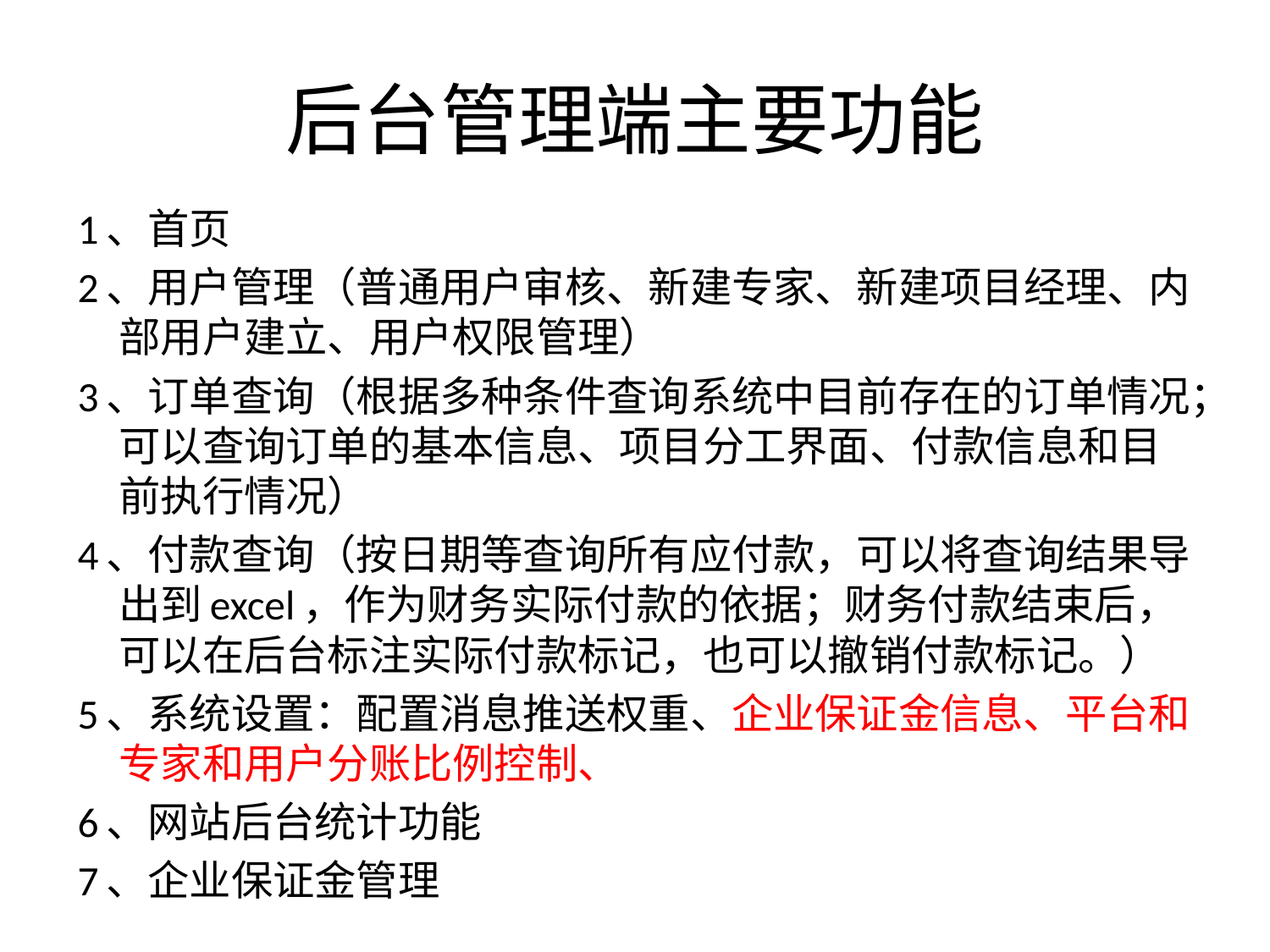

# 后台管理端主要功能
1、首页
2、用户管理（普通用户审核、新建专家、新建项目经理、内部用户建立、用户权限管理）
3、订单查询（根据多种条件查询系统中目前存在的订单情况；可以查询订单的基本信息、项目分工界面、付款信息和目前执行情况）
4、付款查询（按日期等查询所有应付款，可以将查询结果导出到excel，作为财务实际付款的依据；财务付款结束后，可以在后台标注实际付款标记，也可以撤销付款标记。）
5、系统设置：配置消息推送权重、企业保证金信息、平台和专家和用户分账比例控制、
6、网站后台统计功能
7、企业保证金管理